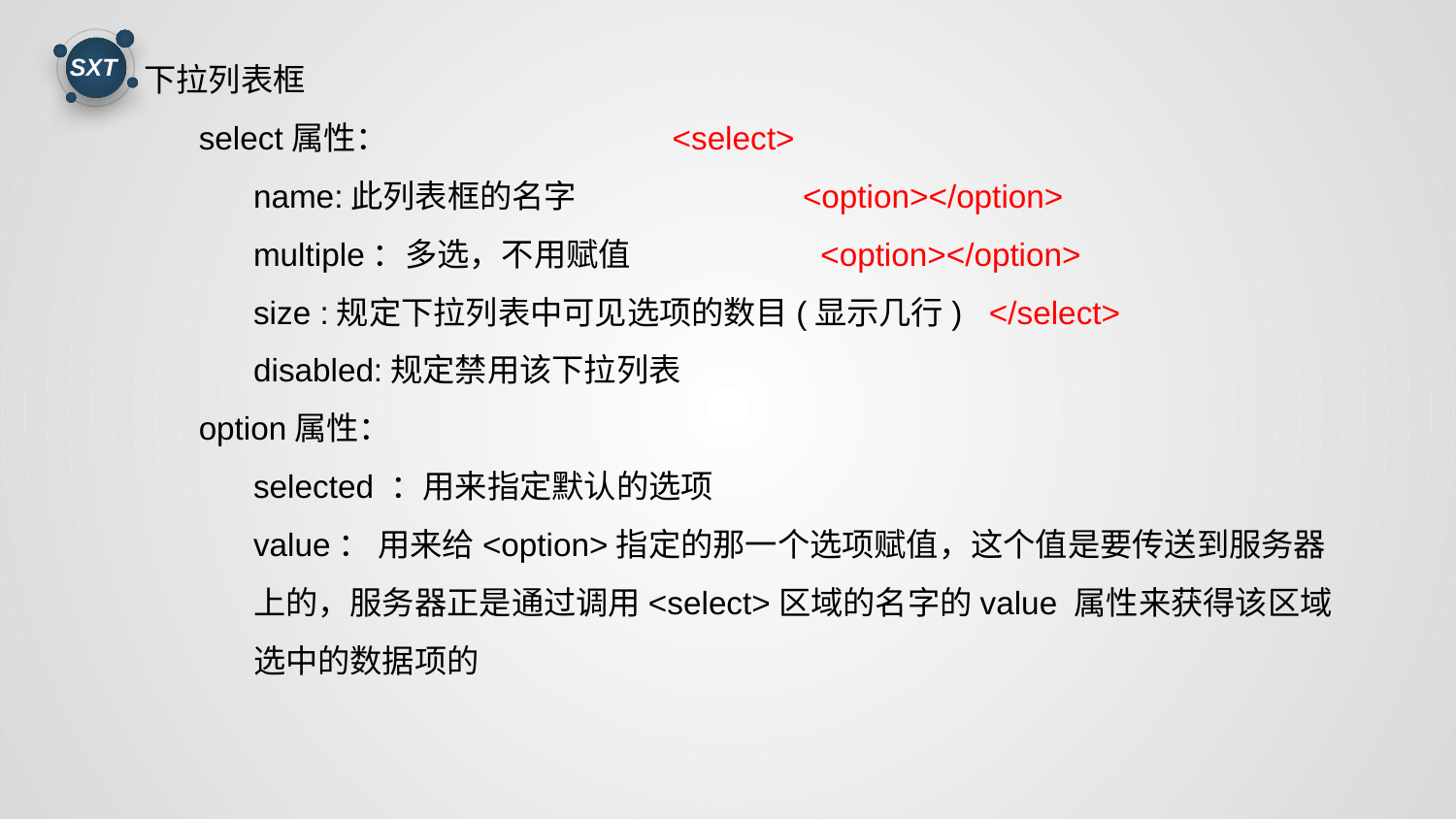

下拉列表框
select属性：                                      <select>
name:此列表框的名字                              <option></option>
multiple：多选，不用赋值                         <option></option>
size :规定下拉列表中可见选项的数目(显示几行)   </select>
disabled:规定禁用该下拉列表
option属性：
selected ：用来指定默认的选项
value： 用来给<option>指定的那一个选项赋值，这个值是要传送到服务器上的，服务器正是通过调用<select>区域的名字的value 属性来获得该区域选中的数据项的